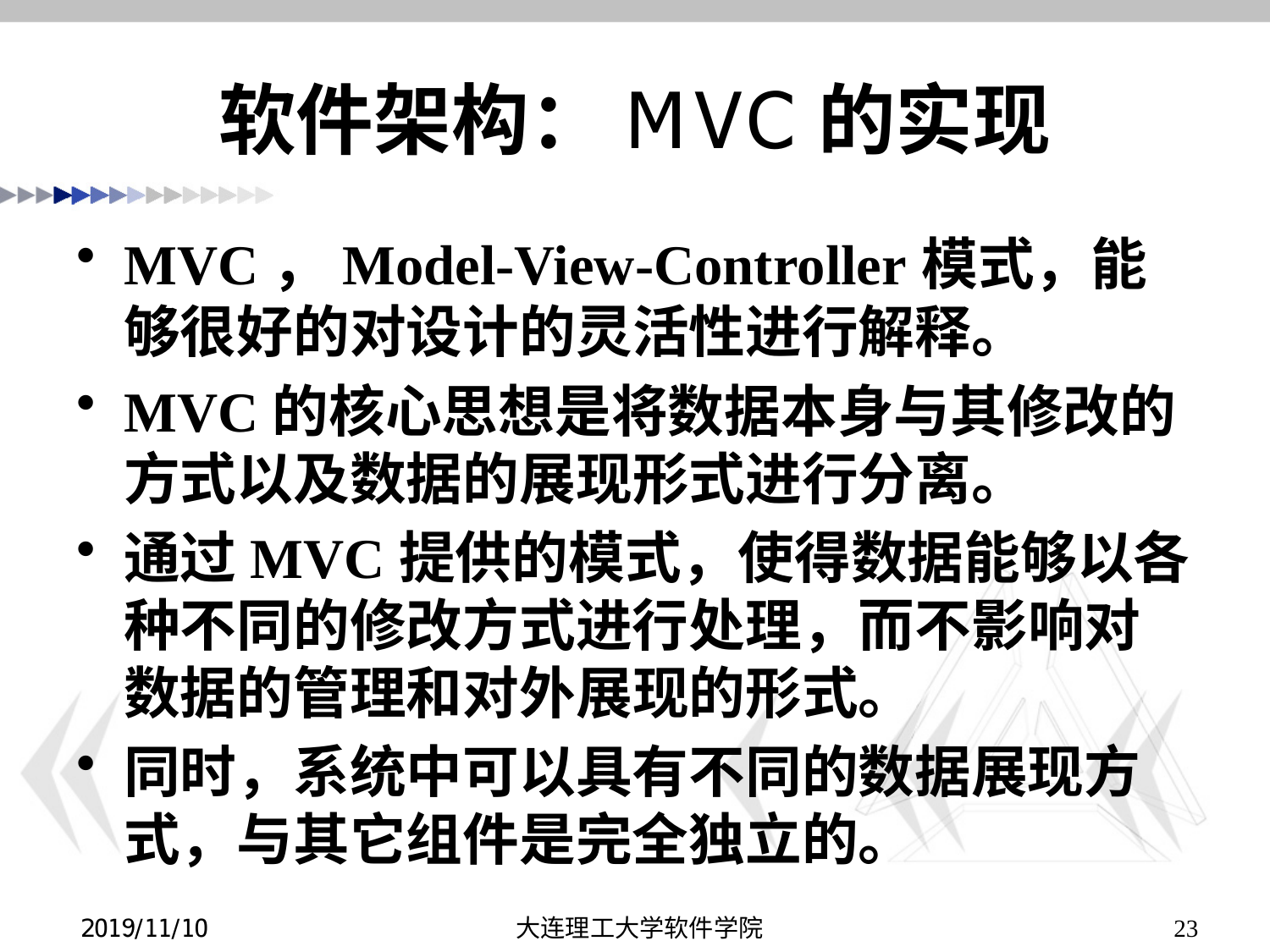

# 软件架构：MVC的实现
MVC，Model-View-Controller模式，能够很好的对设计的灵活性进行解释。
MVC的核心思想是将数据本身与其修改的方式以及数据的展现形式进行分离。
通过MVC提供的模式，使得数据能够以各种不同的修改方式进行处理，而不影响对数据的管理和对外展现的形式。
同时，系统中可以具有不同的数据展现方式，与其它组件是完全独立的。
2019/11/10
大连理工大学软件学院
23